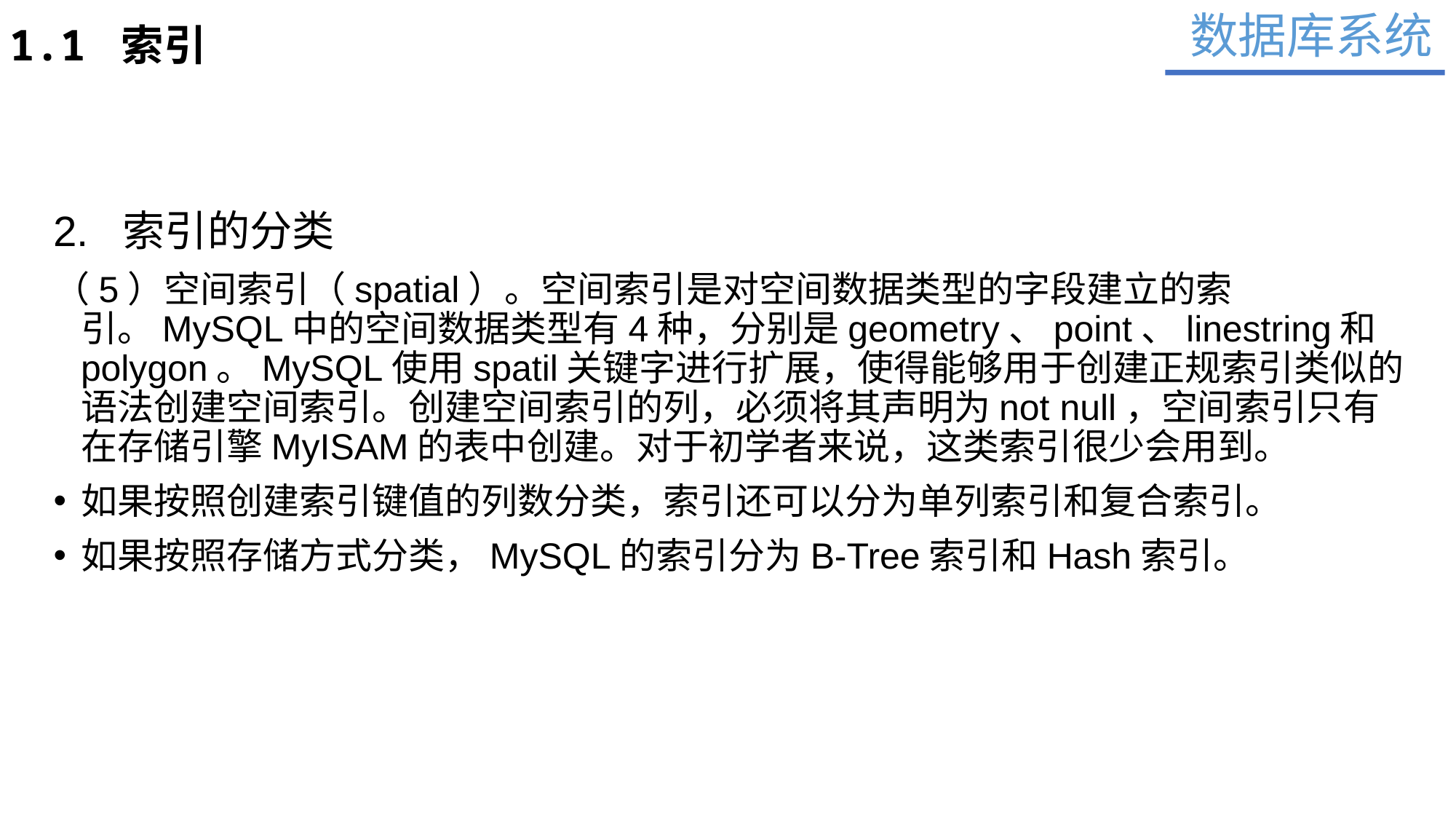

数据库系统
1.1 索引

2.  索引的分类
（5）空间索引（spatial）。空间索引是对空间数据类型的字段建立的索引。MySQL中的空间数据类型有4种，分别是geometry、point、linestring和polygon。MySQL使用spatil关键字进行扩展，使得能够用于创建正规索引类似的语法创建空间索引。创建空间索引的列，必须将其声明为not null，空间索引只有在存储引擎MyISAM的表中创建。对于初学者来说，这类索引很少会用到。
如果按照创建索引键值的列数分类，索引还可以分为单列索引和复合索引。
如果按照存储方式分类，MySQL的索引分为B-Tree索引和Hash索引。